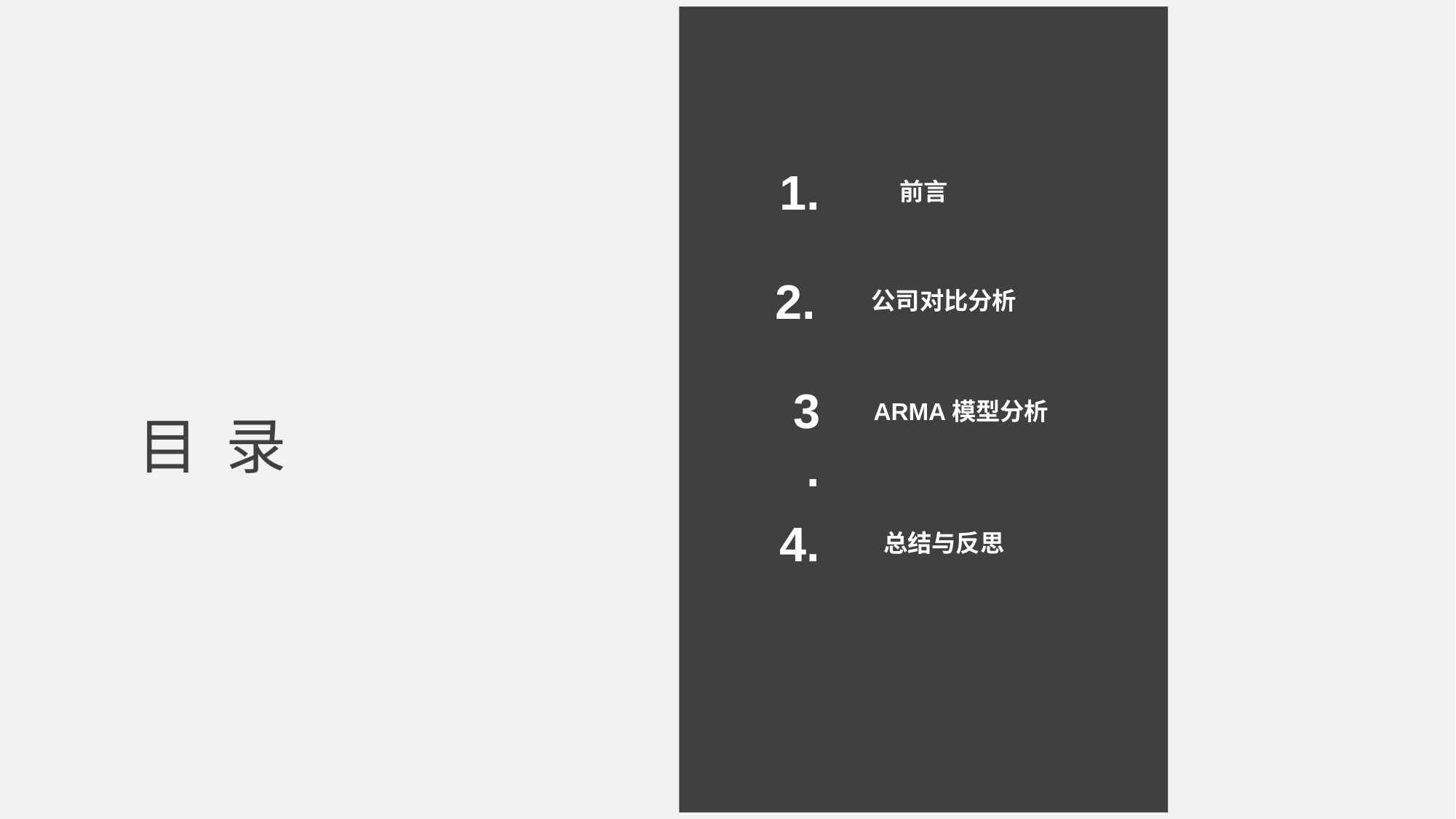

1.
         前言
2.
公司对比分析
3.
ARMA模型分析

目  录
4.
总结与反思